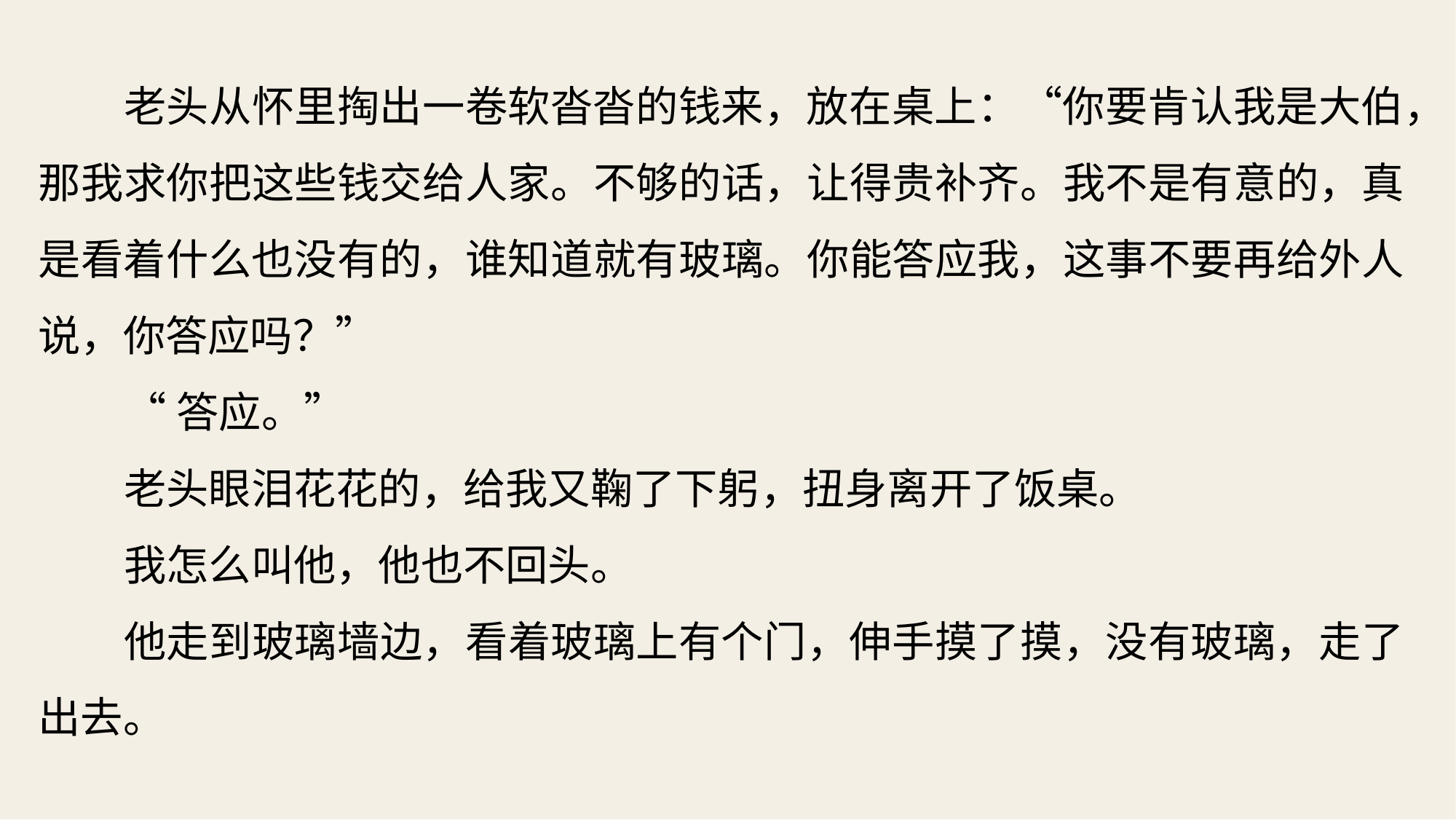

老头从怀里掏出一卷软沓沓的钱来，放在桌上：“你要肯认我是大伯，那我求你把这些钱交给人家。不够的话，让得贵补齐。我不是有意的，真是看着什么也没有的，谁知道就有玻璃。你能答应我，这事不要再给外人说，你答应吗？”
“答应。”
老头眼泪花花的，给我又鞠了下躬，扭身离开了饭桌。
我怎么叫他，他也不回头。
他走到玻璃墙边，看着玻璃上有个门，伸手摸了摸，没有玻璃，走了出去。